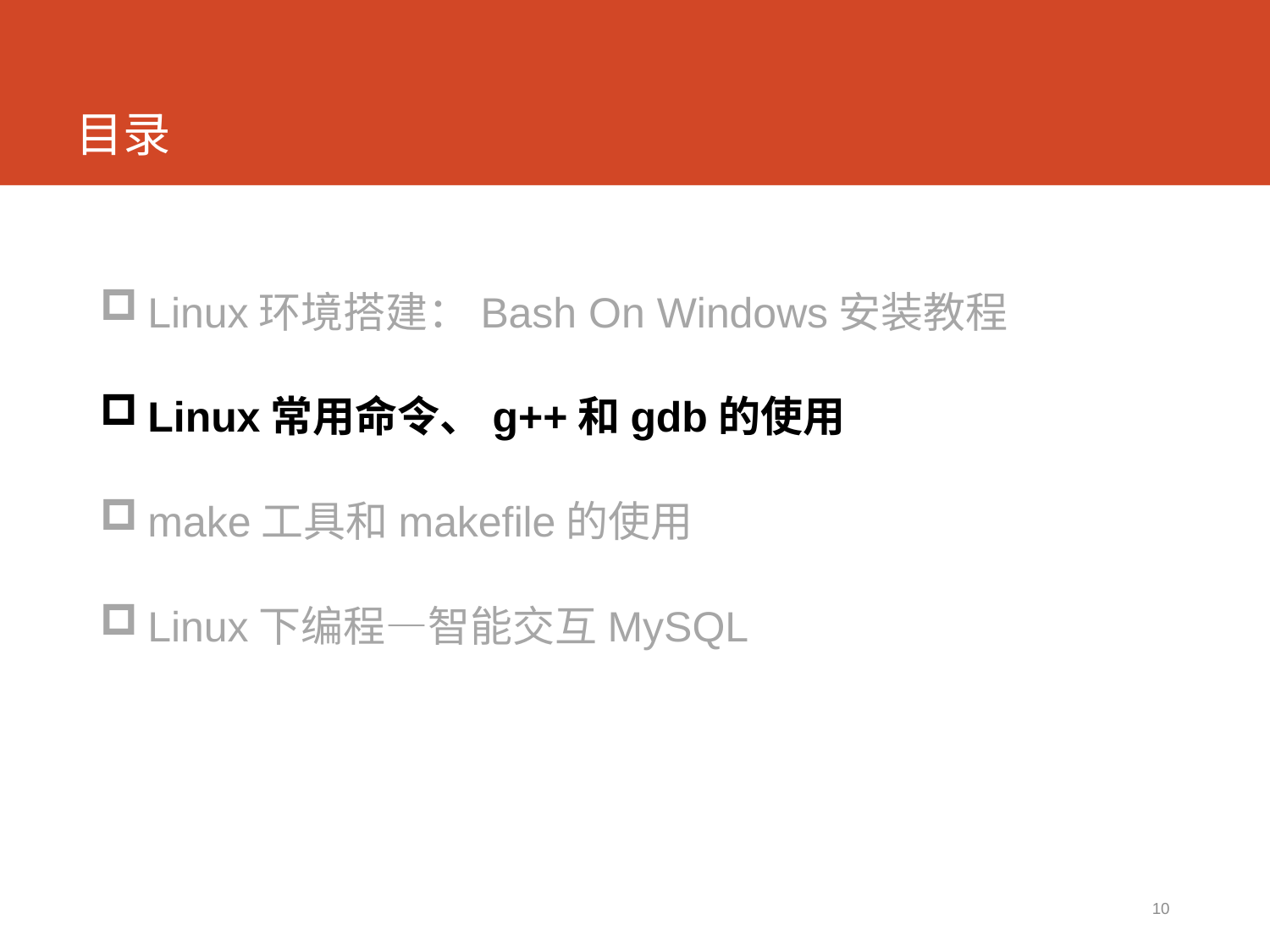

# 目录
Linux环境搭建：Bash On Windows安装教程
Linux常用命令、g++和gdb的使用
make工具和makefile的使用
Linux下编程—智能交互MySQL

10